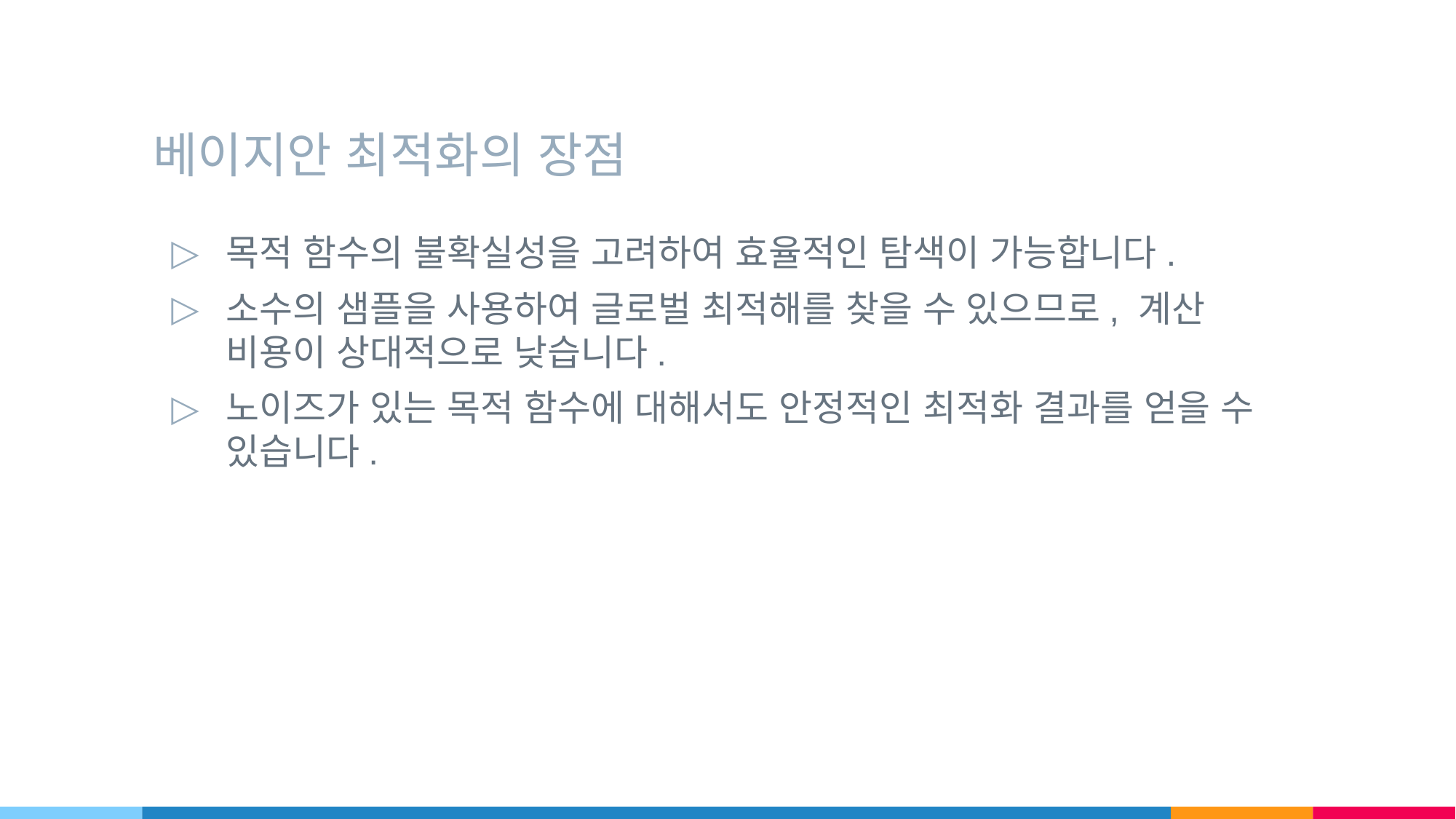

# 베이지안 최적화의 장점
목적 함수의 불확실성을 고려하여 효율적인 탐색이 가능합니다.
소수의 샘플을 사용하여 글로벌 최적해를 찾을 수 있으므로, 계산 비용이 상대적으로 낮습니다.
노이즈가 있는 목적 함수에 대해서도 안정적인 최적화 결과를 얻을 수 있습니다.